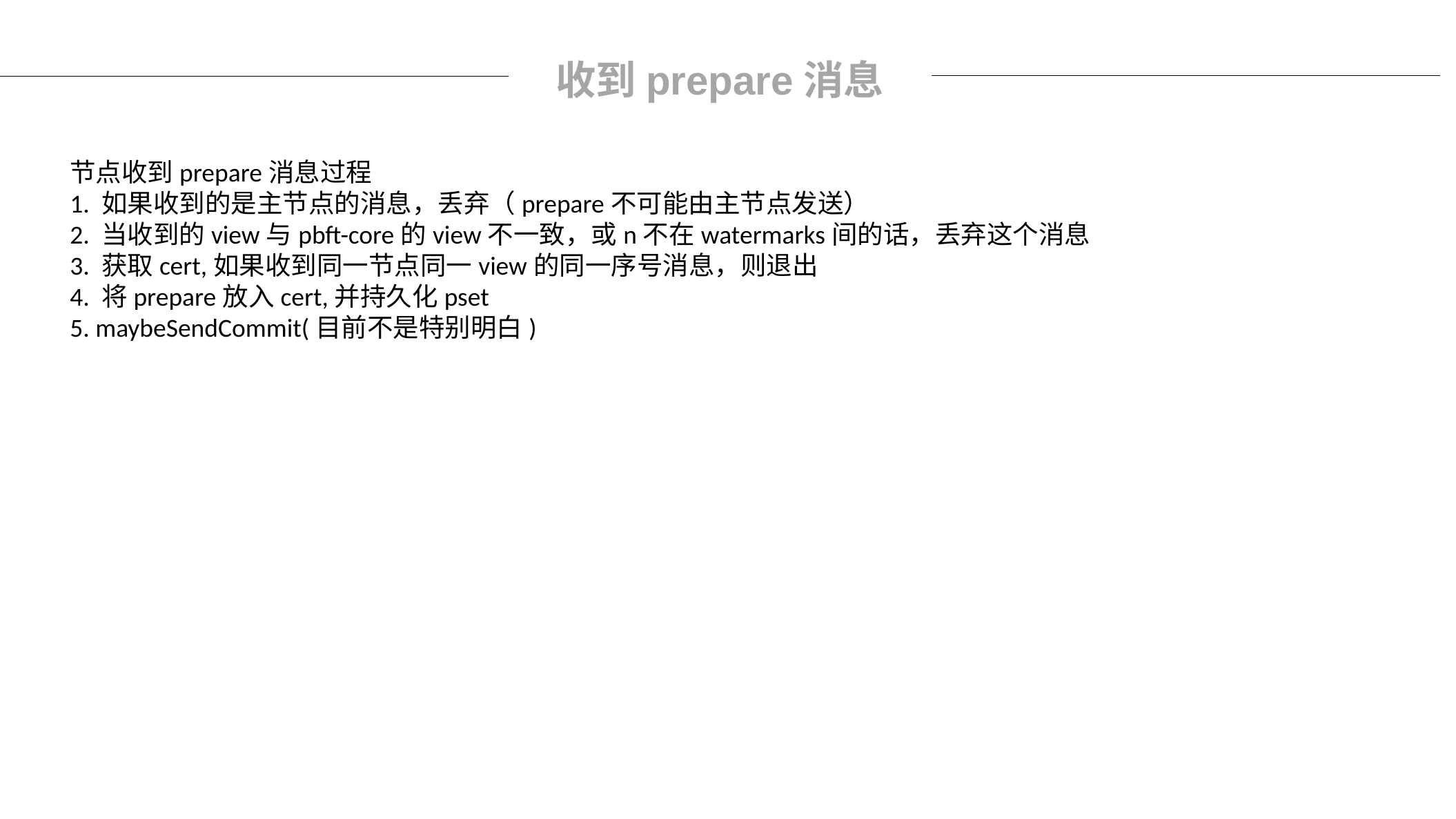

收到prepare消息
节点收到prepare消息过程
1. 如果收到的是主节点的消息，丢弃（prepare不可能由主节点发送）
2. 当收到的view与pbft-core的view不一致，或n不在watermarks间的话，丢弃这个消息
3. 获取cert,如果收到同一节点同一view的同一序号消息，则退出
4. 将prepare放入cert,并持久化pset
5. maybeSendCommit(目前不是特别明白)